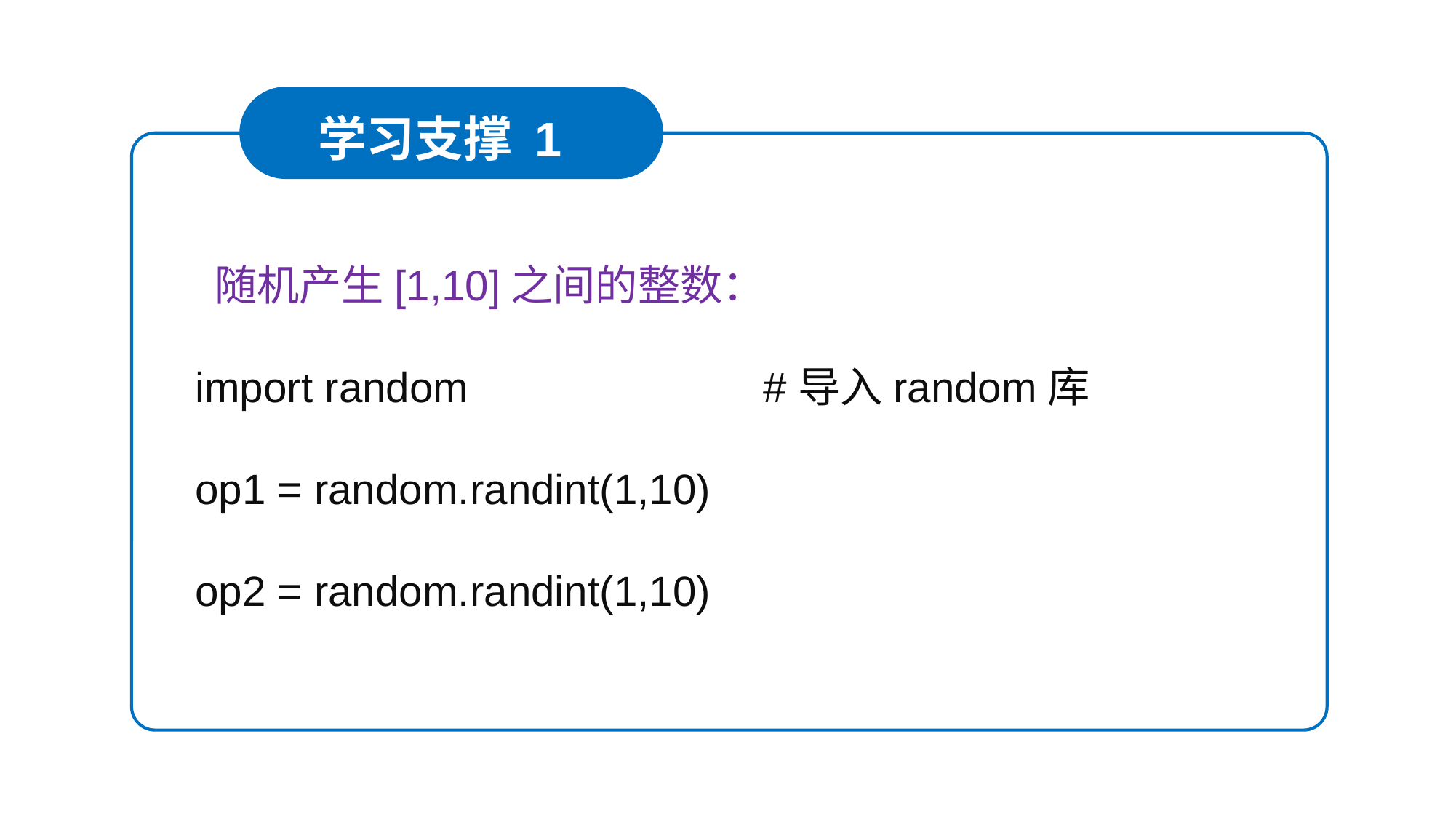

学习支撑 1

 随机产生[1,10]之间的整数：
import random                         #导入random库
op1 = random.randint(1,10)
op2 = random.randint(1,10)